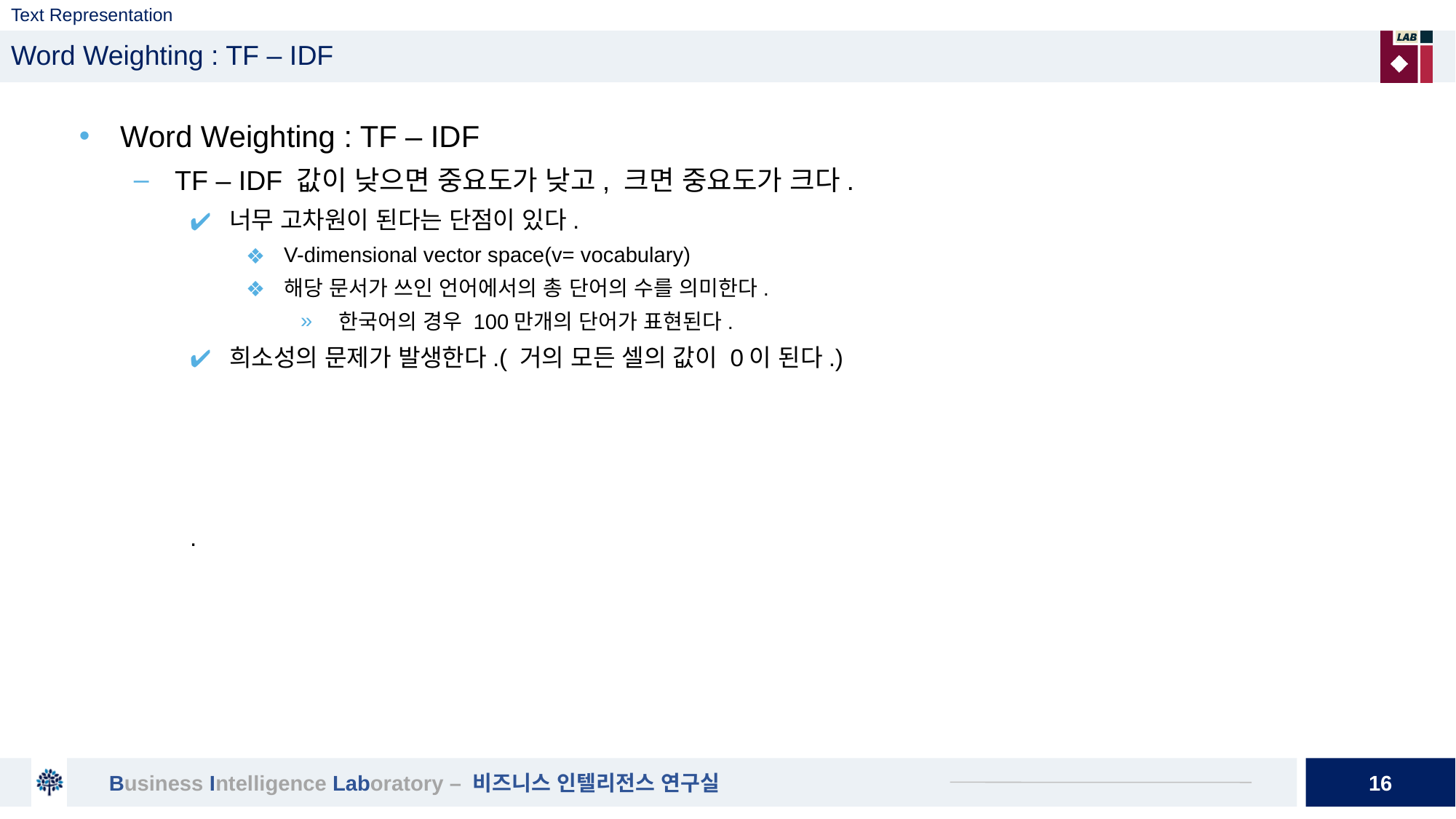

# Text Representation
Word Weighting : TF – IDF
Word Weighting : TF – IDF
TF – IDF 값이 낮으면 중요도가 낮고, 크면 중요도가 크다.
너무 고차원이 된다는 단점이 있다.
V-dimensional vector space(v= vocabulary)
해당 문서가 쓰인 언어에서의 총 단어의 수를 의미한다.
한국어의 경우 100만개의 단어가 표현된다.
희소성의 문제가 발생한다.( 거의 모든 셀의 값이 0이 된다.)

.
16